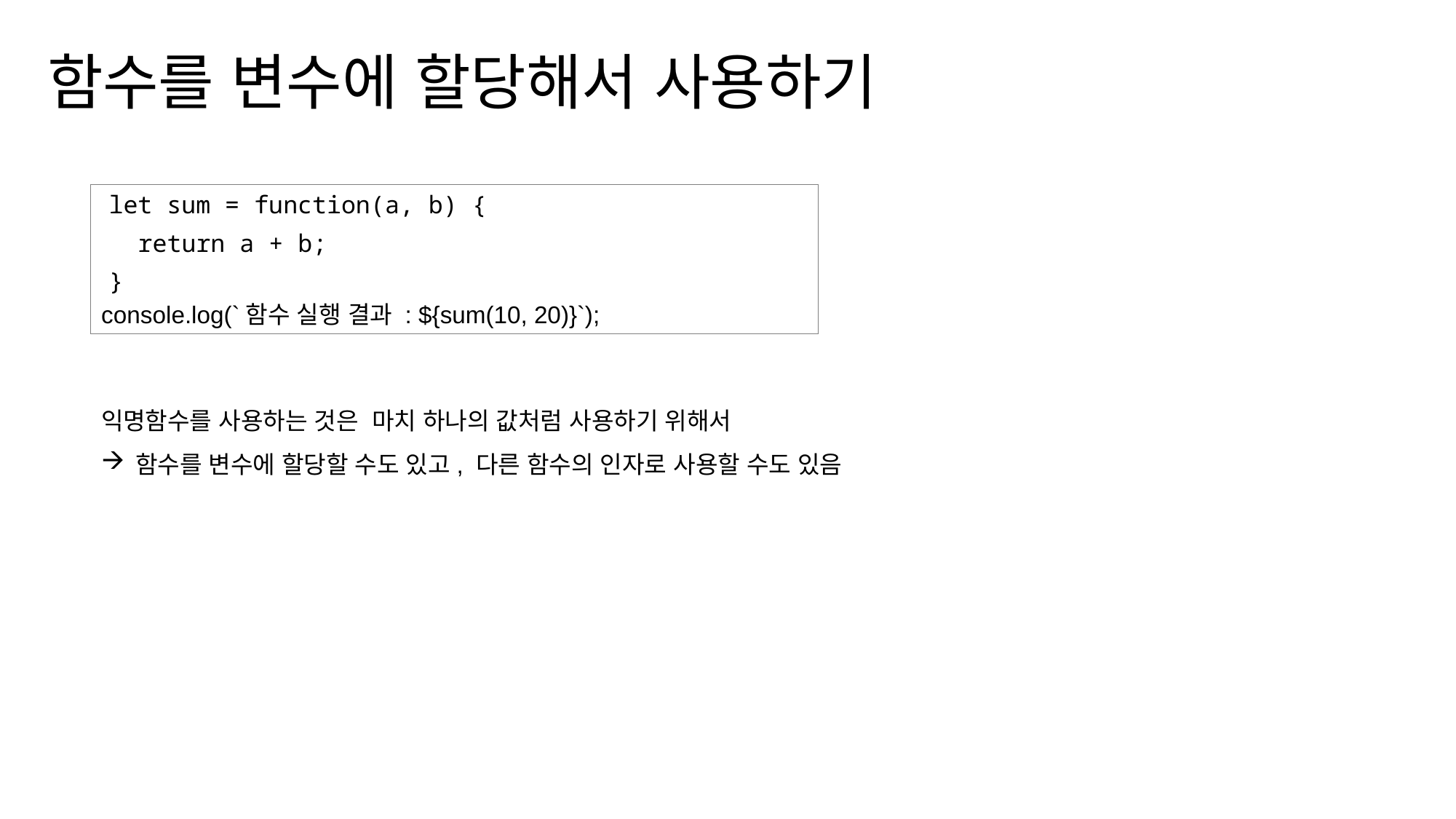

함수를 변수에 할당해서 사용하기
let sum = function(a, b) {
  return a + b;
}
console.log(`함수 실행 결과 : ${sum(10, 20)}`);
익명함수를 사용하는 것은  마치 하나의 값처럼 사용하기 위해서
함수를 변수에 할당할 수도 있고, 다른 함수의 인자로 사용할 수도 있음